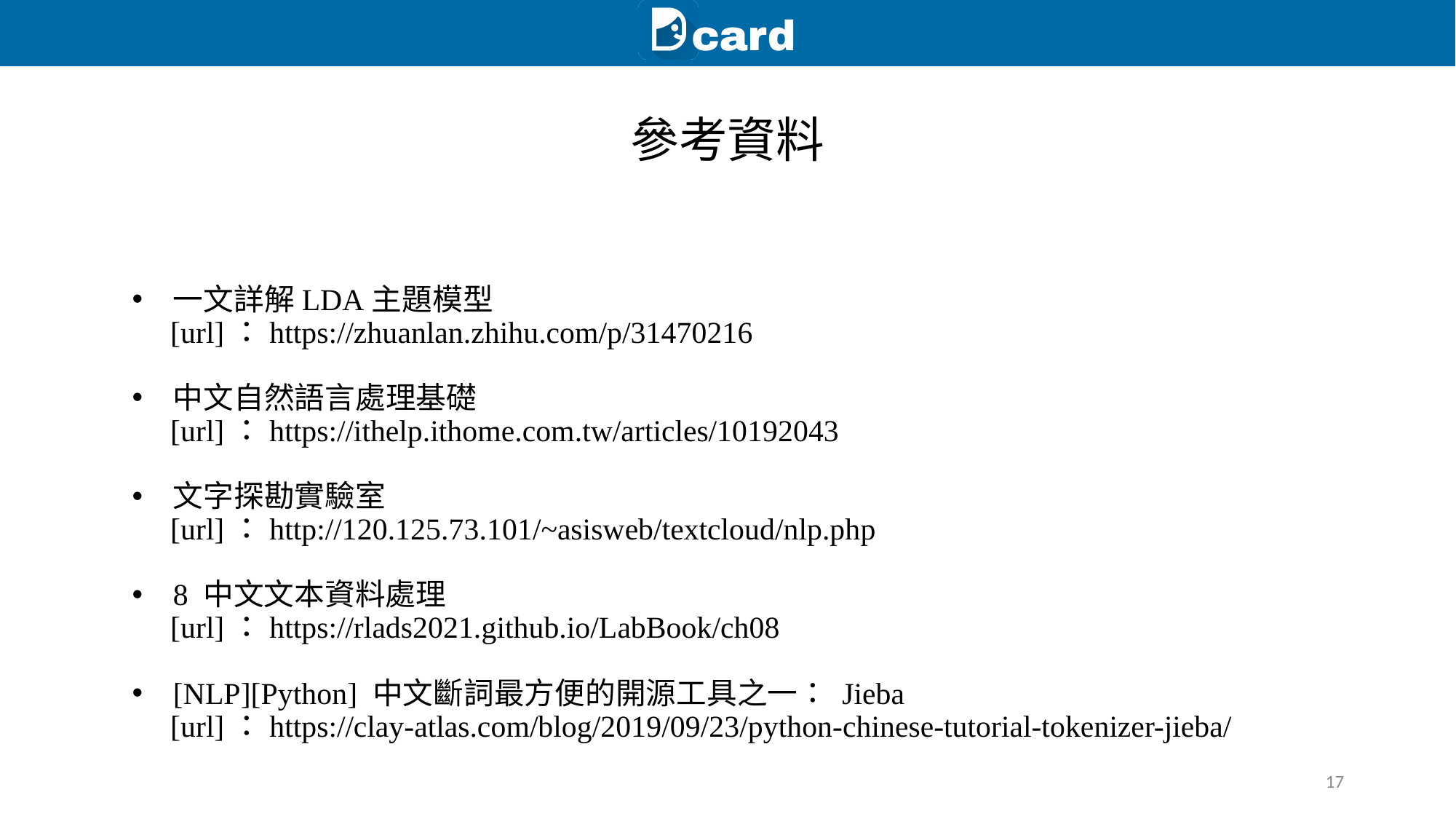

# 參考資料
一文詳解LDA主題模型
     [url]：https://zhuanlan.zhihu.com/p/31470216

中文自然語言處理基礎
     [url]：https://ithelp.ithome.com.tw/articles/10192043

文字探勘實驗室
     [url]：http://120.125.73.101/~asisweb/textcloud/nlp.php

8 中文文本資料處理
     [url]：https://rlads2021.github.io/LabBook/ch08

[NLP][Python] 中文斷詞最方便的開源工具之一： Jieba
     [url]：https://clay-atlas.com/blog/2019/09/23/python-chinese-tutorial-tokenizer-jieba/
17